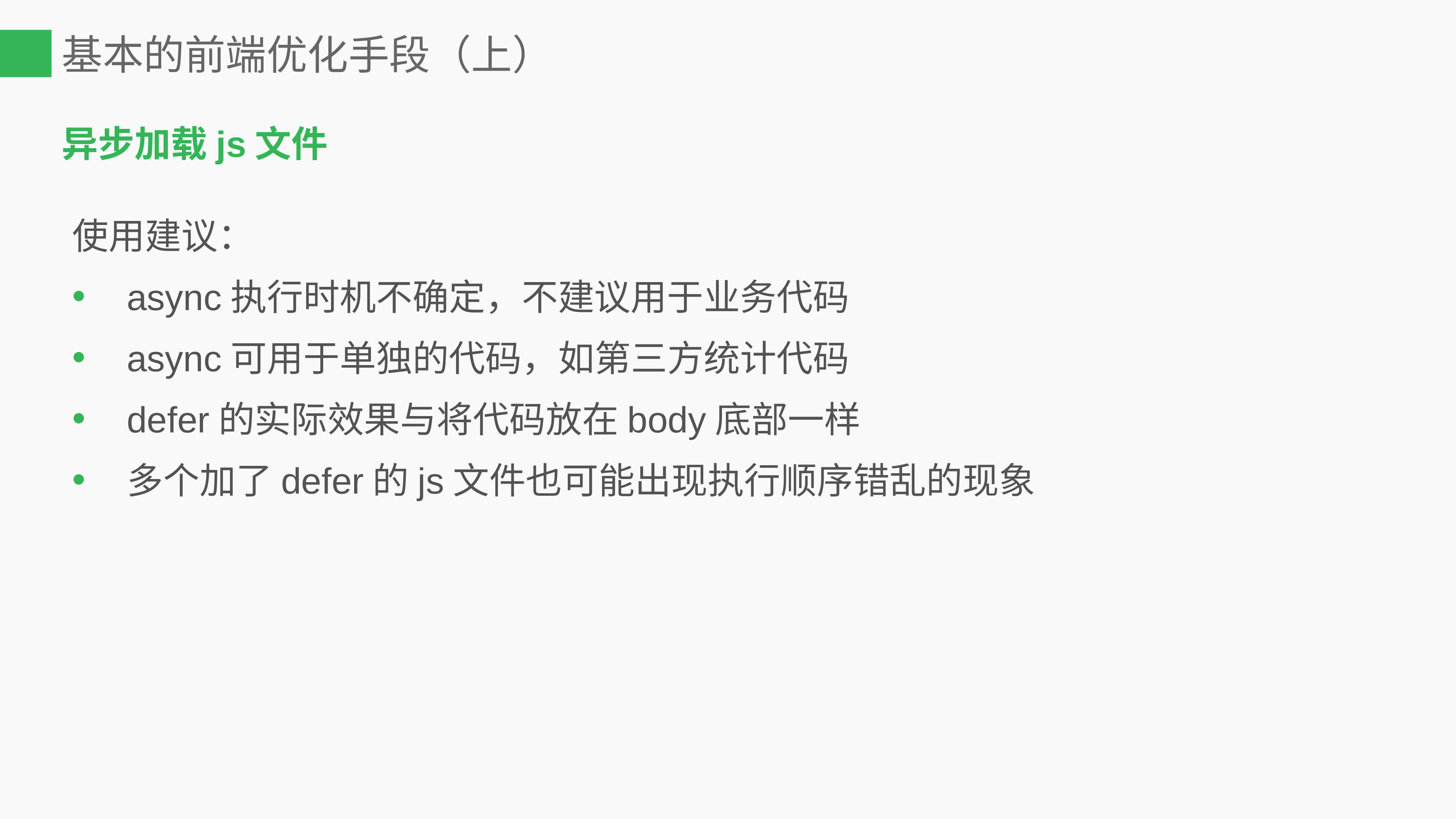

# 基本的前端优化手段（上）
异步加载js文件

使用建议：
async执行时机不确定，不建议用于业务代码
async可用于单独的代码，如第三方统计代码
defer的实际效果与将代码放在body底部一样
多个加了defer的js文件也可能出现执行顺序错乱的现象